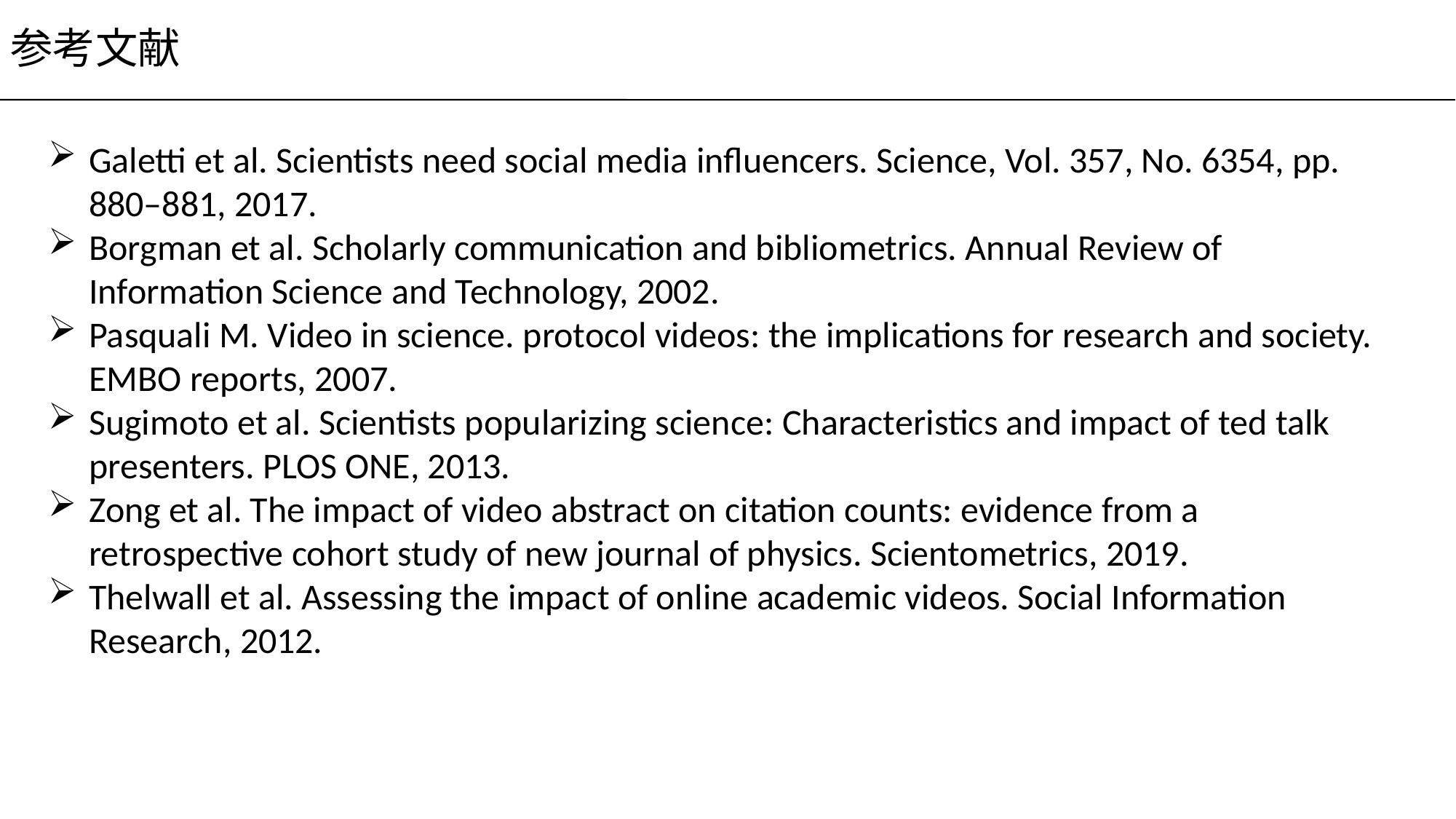

参考文献
Galetti et al. Scientists need social media influencers. Science, Vol. 357, No. 6354, pp. 880–881, 2017.
Borgman et al. Scholarly communication and bibliometrics. Annual Review of Information Science and Technology, 2002.
Pasquali M. Video in science. protocol videos: the implications for research and society. EMBO reports, 2007.
Sugimoto et al. Scientists popularizing science: Characteristics and impact of ted talk presenters. PLOS ONE, 2013.
Zong et al. The impact of video abstract on citation counts: evidence from a retrospective cohort study of new journal of physics. Scientometrics, 2019.
Thelwall et al. Assessing the impact of online academic videos. Social Information Research, 2012.